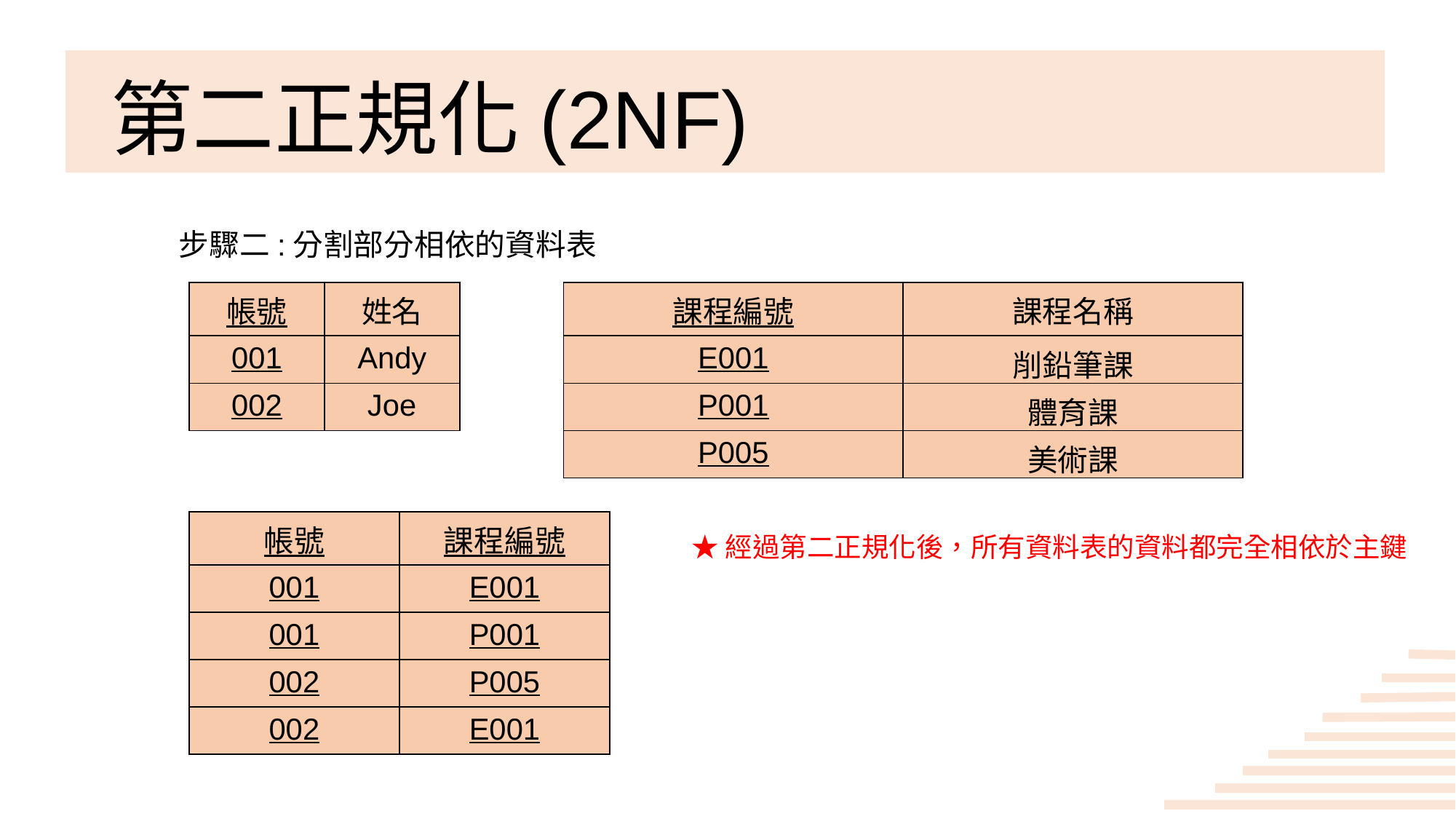

# 第二正規化(2NF)
	步驟二:分割部分相依的資料表
| 帳號 | 姓名 |
| --- | --- |
| 001 | Andy |
| 002 | Joe |
| 課程編號 | 課程名稱 |
| --- | --- |
| E001 | 削鉛筆課 |
| P001 | 體育課 |
| P005 | 美術課 |
| 帳號 | 課程編號 |
| --- | --- |
| 001 | E001 |
| 001 | P001 |
| 002 | P005 |
| 002 | E001 |
★經過第二正規化後，所有資料表的資料都完全相依於主鍵